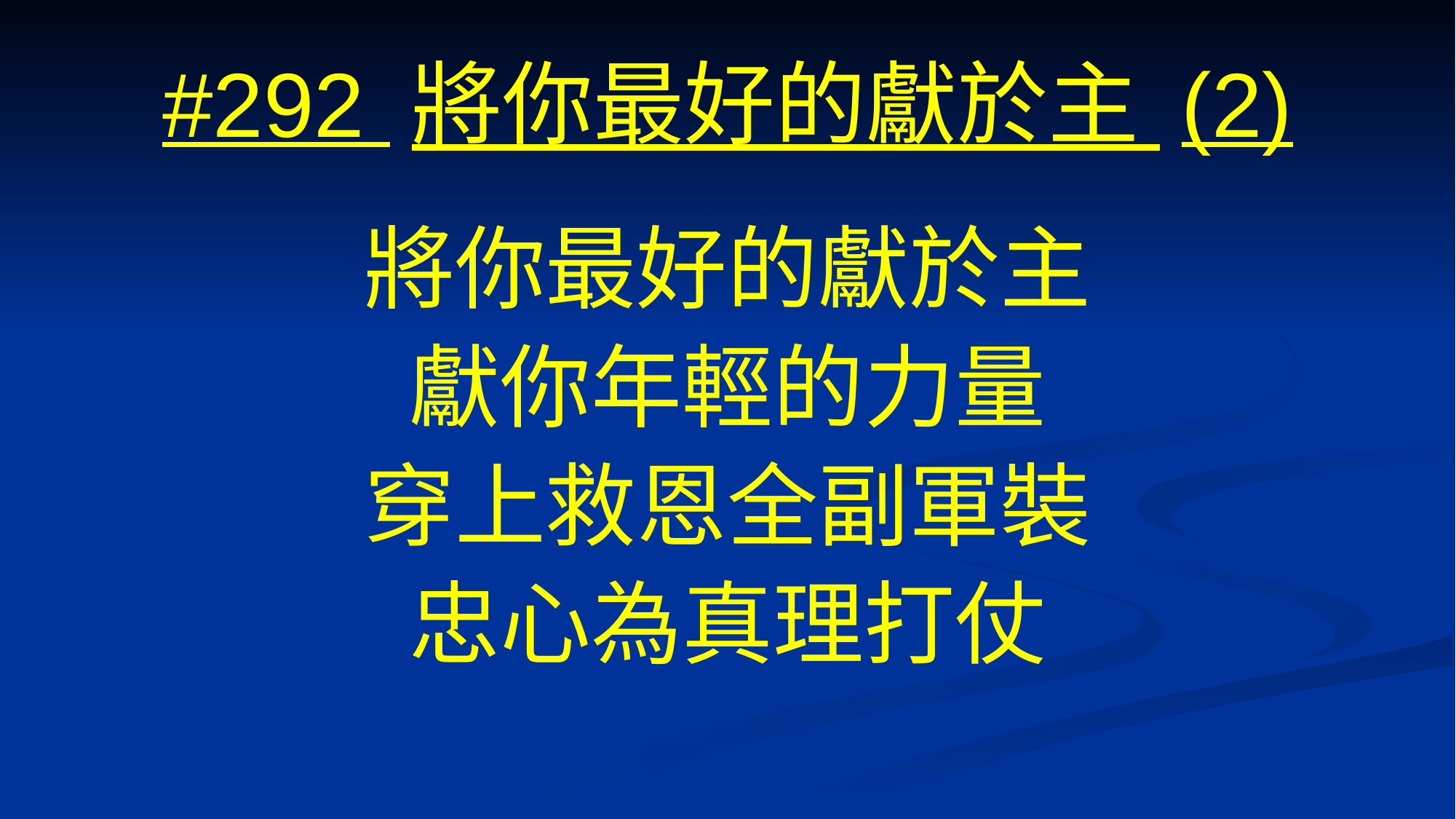

# #292 將你最好的獻於主 (2)
將你最好的獻於主
獻你年輕的力量
穿上救恩全副軍裝
忠心為真理打仗